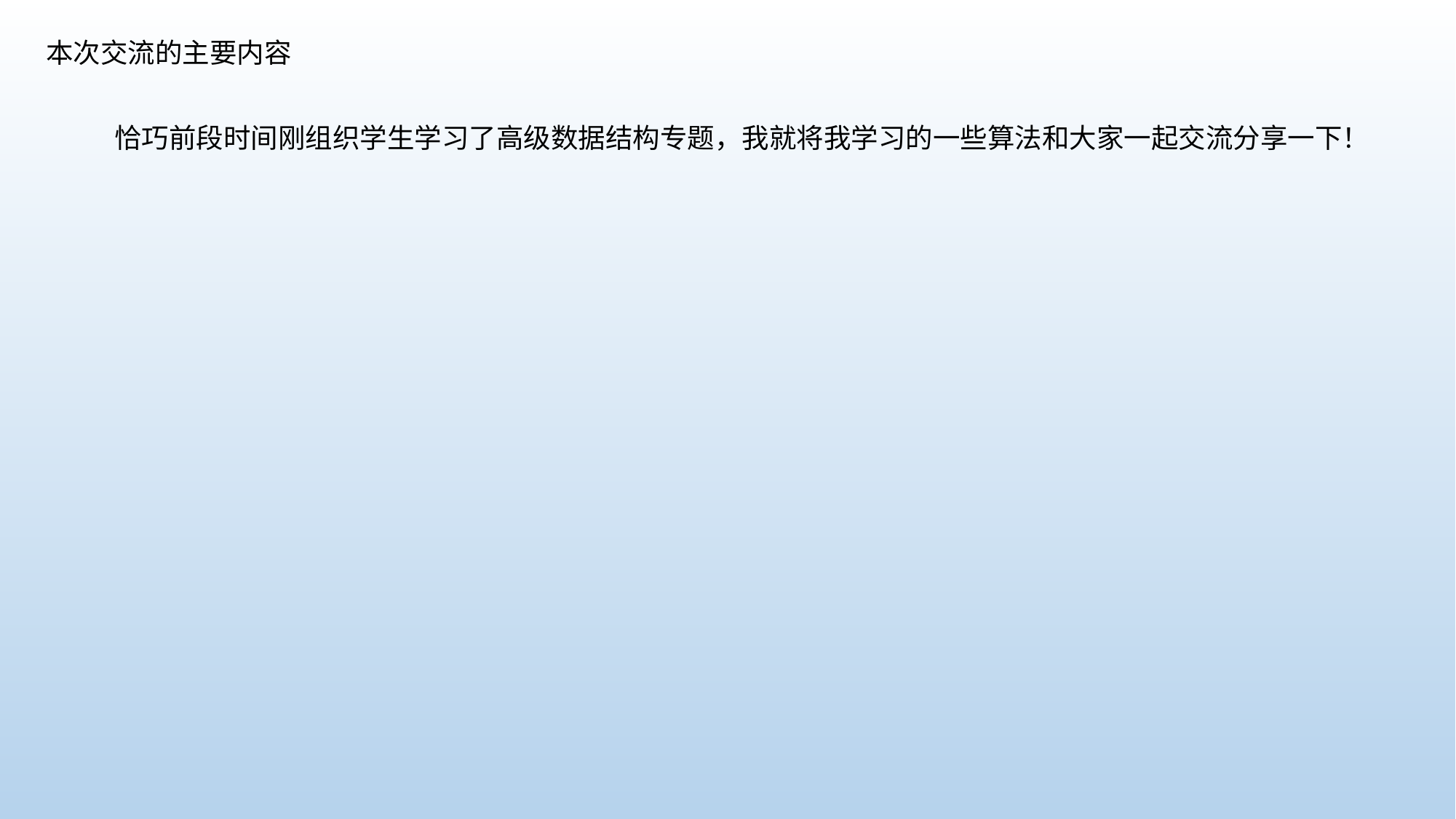

本次交流的主要内容
        恰巧前段时间刚组织学生学习了高级数据结构专题，我就将我学习的一些算法和大家一起交流分享一下！